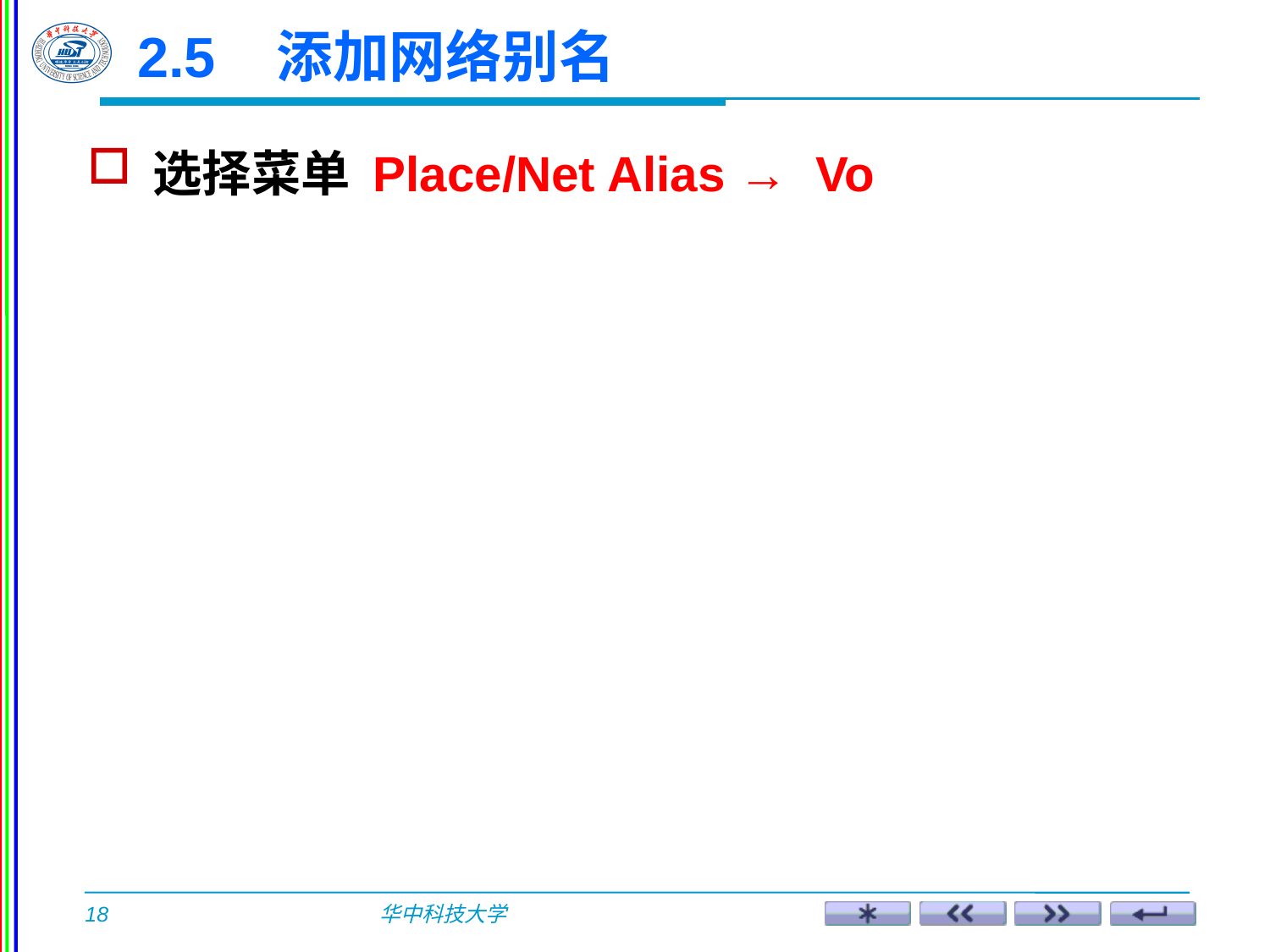

2.5   添加网络别名
选择菜单 Place/Net Alias →  Vo